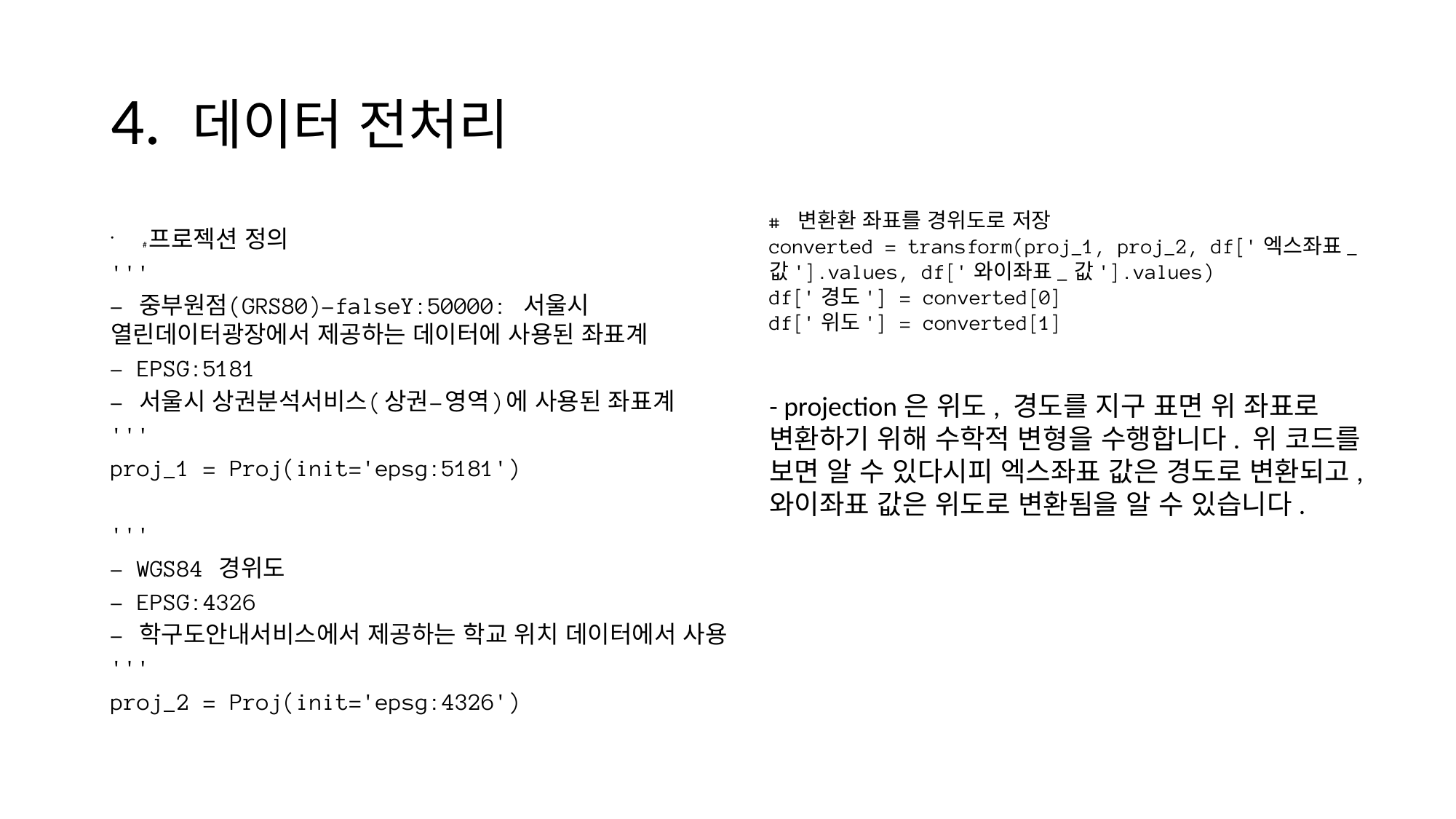

# 4. 데이터 전처리
# 변환환 좌표를 경위도로 저장
converted = transform(proj_1, proj_2, df['엑스좌표_값'].values, df['와이좌표_값'].values)
df['경도'] = converted[0]
df['위도'] = converted[1]

# 프로젝션 정의
'''
- 중부원점(GRS80)-falseY:50000: 서울시 열린데이터광장에서 제공하는 데이터에 사용된 좌표계
- EPSG:5181
- 서울시 상권분석서비스(상권-영역)에 사용된 좌표계
'''
proj_1 = Proj(init='epsg:5181')

'''
- WGS84 경위도
- EPSG:4326
- 학구도안내서비스에서 제공하는 학교 위치 데이터에서 사용
'''
proj_2 = Proj(init='epsg:4326')

- projection은 위도, 경도를 지구 표면 위 좌표로 변환하기 위해 수학적 변형을 수행합니다. 위 코드를 보면 알 수 있다시피 엑스좌표 값은 경도로 변환되고, 와이좌표 값은 위도로 변환됨을 알 수 있습니다.